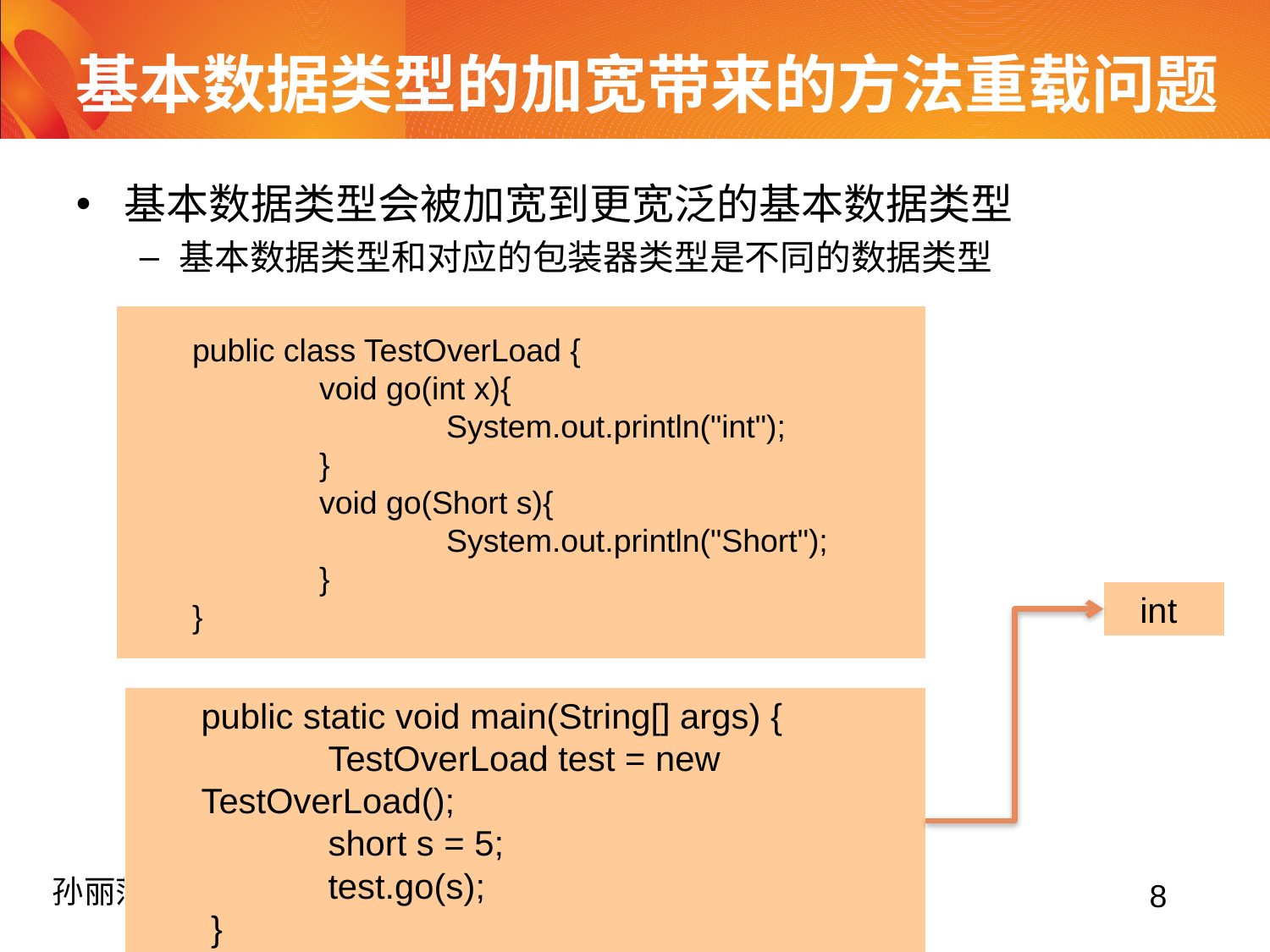

# 基本数据类型的加宽带来的方法重载问题
基本数据类型会被加宽到更宽泛的基本数据类型
基本数据类型和对应的包装器类型是不同的数据类型

public class TestOverLoad {
	void go(int x){
		System.out.println("int");
	}
	void go(Short s){
		System.out.println("Short");
	}
}
int
public static void main(String[] args) {
	TestOverLoad test = new TestOverLoad();
	short s = 5;
	test.go(s);
 }